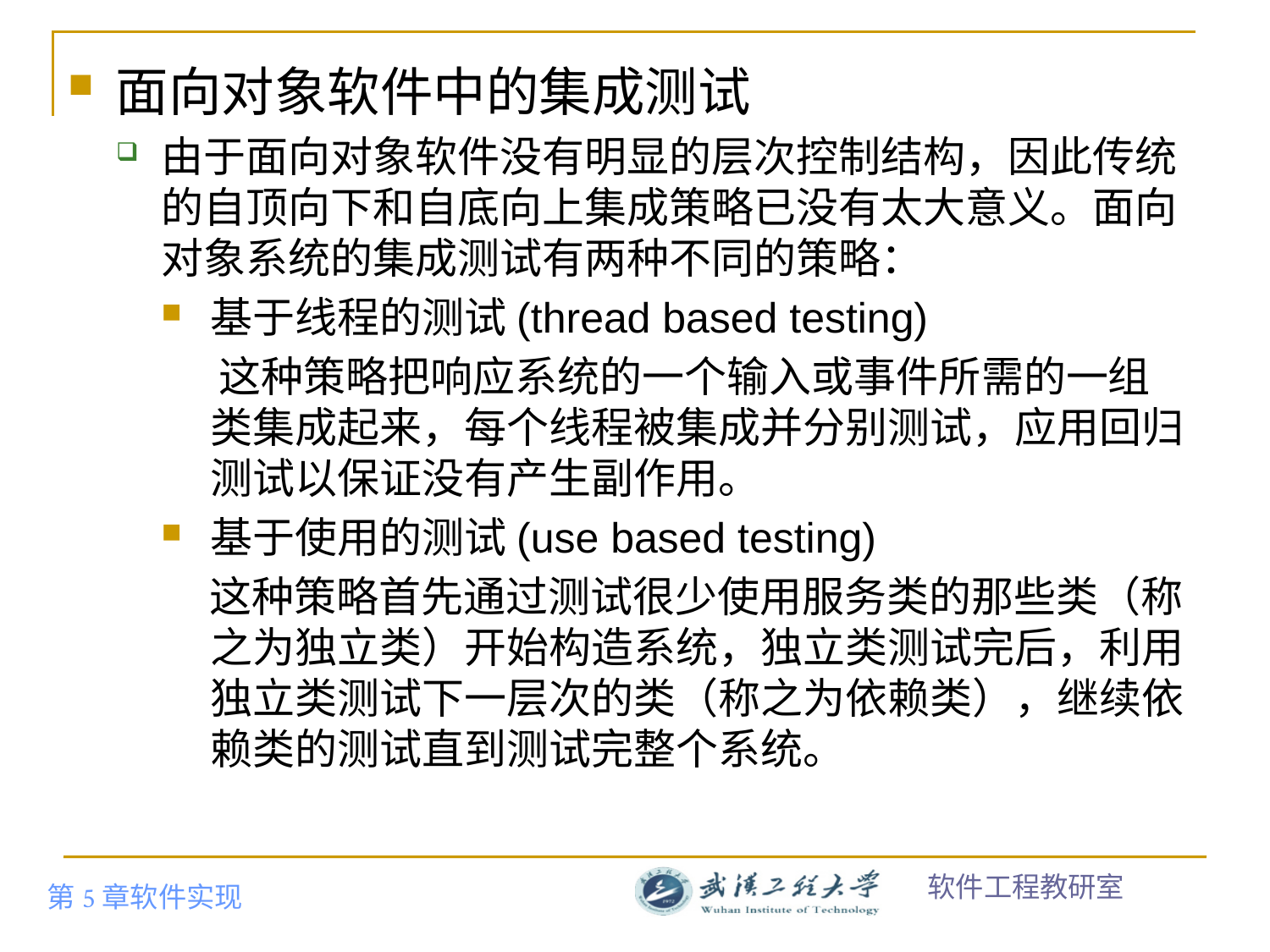

面向对象软件中的集成测试
由于面向对象软件没有明显的层次控制结构，因此传统的自顶向下和自底向上集成策略已没有太大意义。面向对象系统的集成测试有两种不同的策略：
基于线程的测试(thread based testing)
     这种策略把响应系统的一个输入或事件所需的一组类集成起来，每个线程被集成并分别测试，应用回归测试以保证没有产生副作用。
基于使用的测试(use based testing)
    这种策略首先通过测试很少使用服务类的那些类（称之为独立类）开始构造系统，独立类测试完后，利用独立类测试下一层次的类（称之为依赖类），继续依赖类的测试直到测试完整个系统。